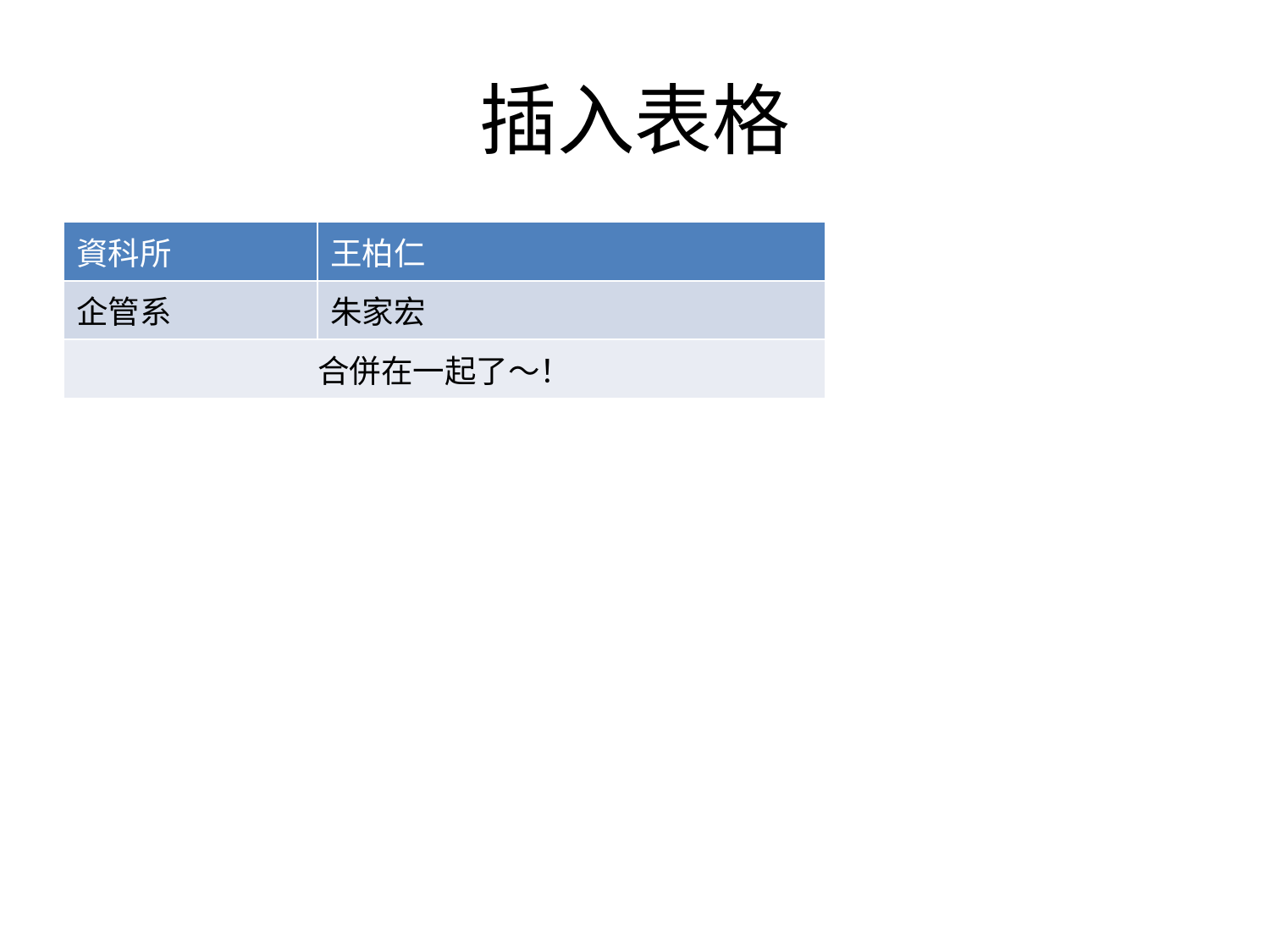

# 插入表格
| 資科所 | 王柏仁 |
| --- | --- |
| 企管系 | 朱家宏 |
| 合併在一起了～！ |  |